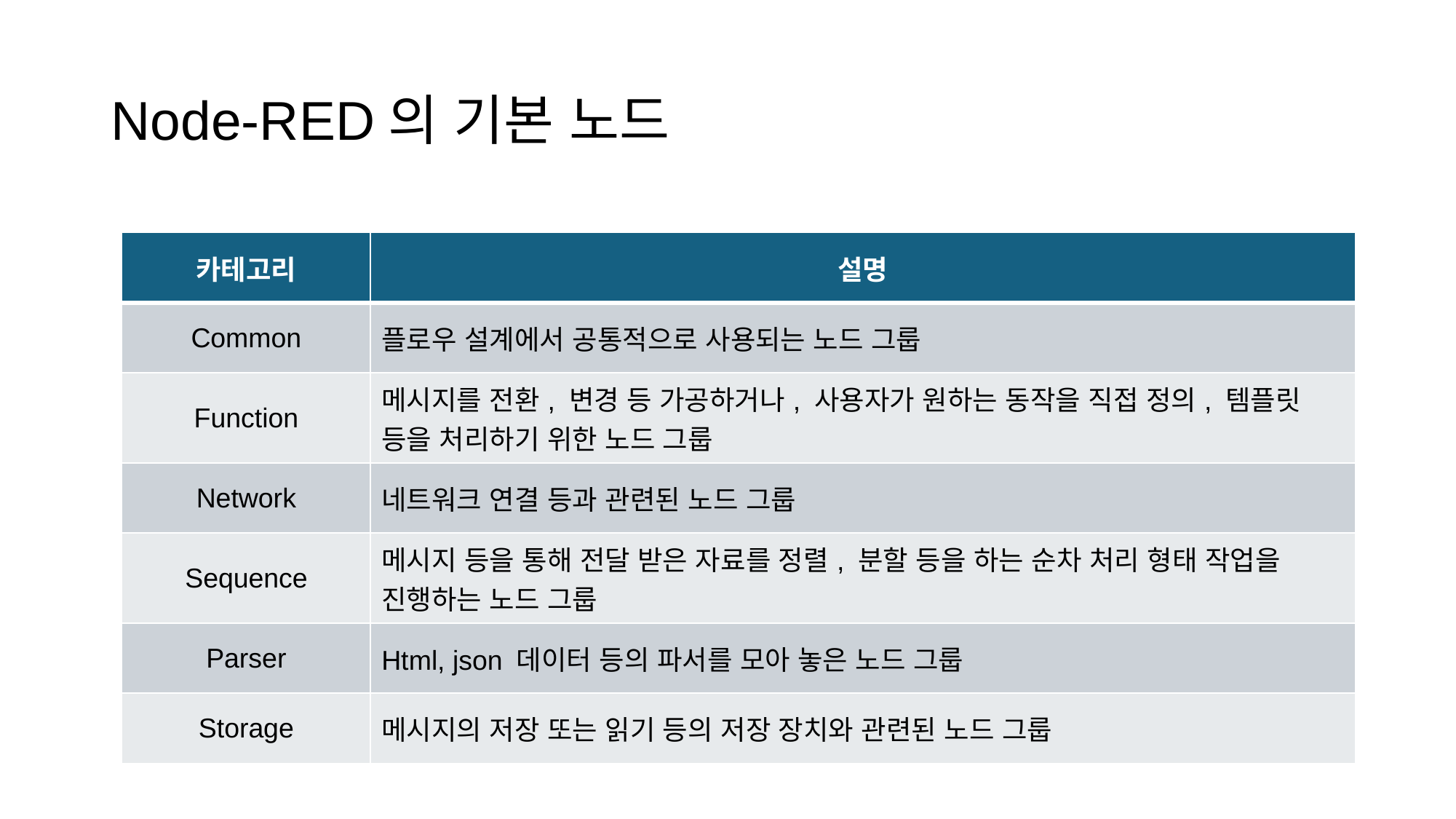

# Node-RED의 기본 노드
| 카테고리 | 설명 |
| --- | --- |
| Common | 플로우 설계에서 공통적으로 사용되는 노드 그룹 |
| Function | 메시지를 전환, 변경 등 가공하거나, 사용자가 원하는 동작을 직접 정의, 템플릿 등을 처리하기 위한 노드 그룹 |
| Network | 네트워크 연결 등과 관련된 노드 그룹 |
| Sequence | 메시지 등을 통해 전달 받은 자료를 정렬, 분할 등을 하는 순차 처리 형태 작업을 진행하는 노드 그룹 |
| Parser | Html, json 데이터 등의 파서를 모아 놓은 노드 그룹 |
| Storage | 메시지의 저장 또는 읽기 등의 저장 장치와 관련된 노드 그룹 |